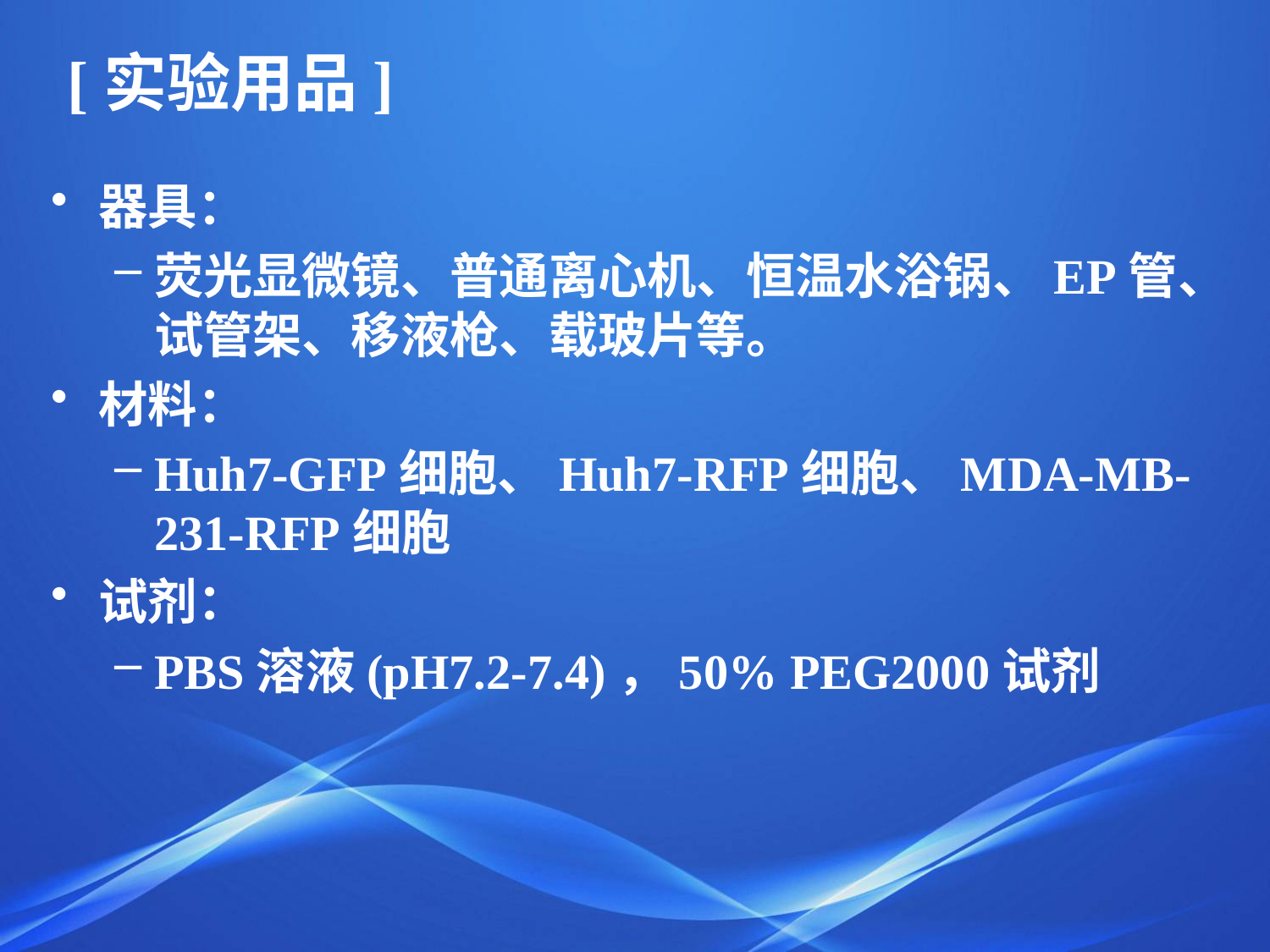

# [实验用品]
器具：
荧光显微镜、普通离心机、恒温水浴锅、EP管、试管架、移液枪、载玻片等。
材料：
Huh7-GFP细胞、Huh7-RFP细胞、MDA-MB-231-RFP细胞
试剂：
PBS溶液(pH7.2-7.4)，50% PEG2000试剂